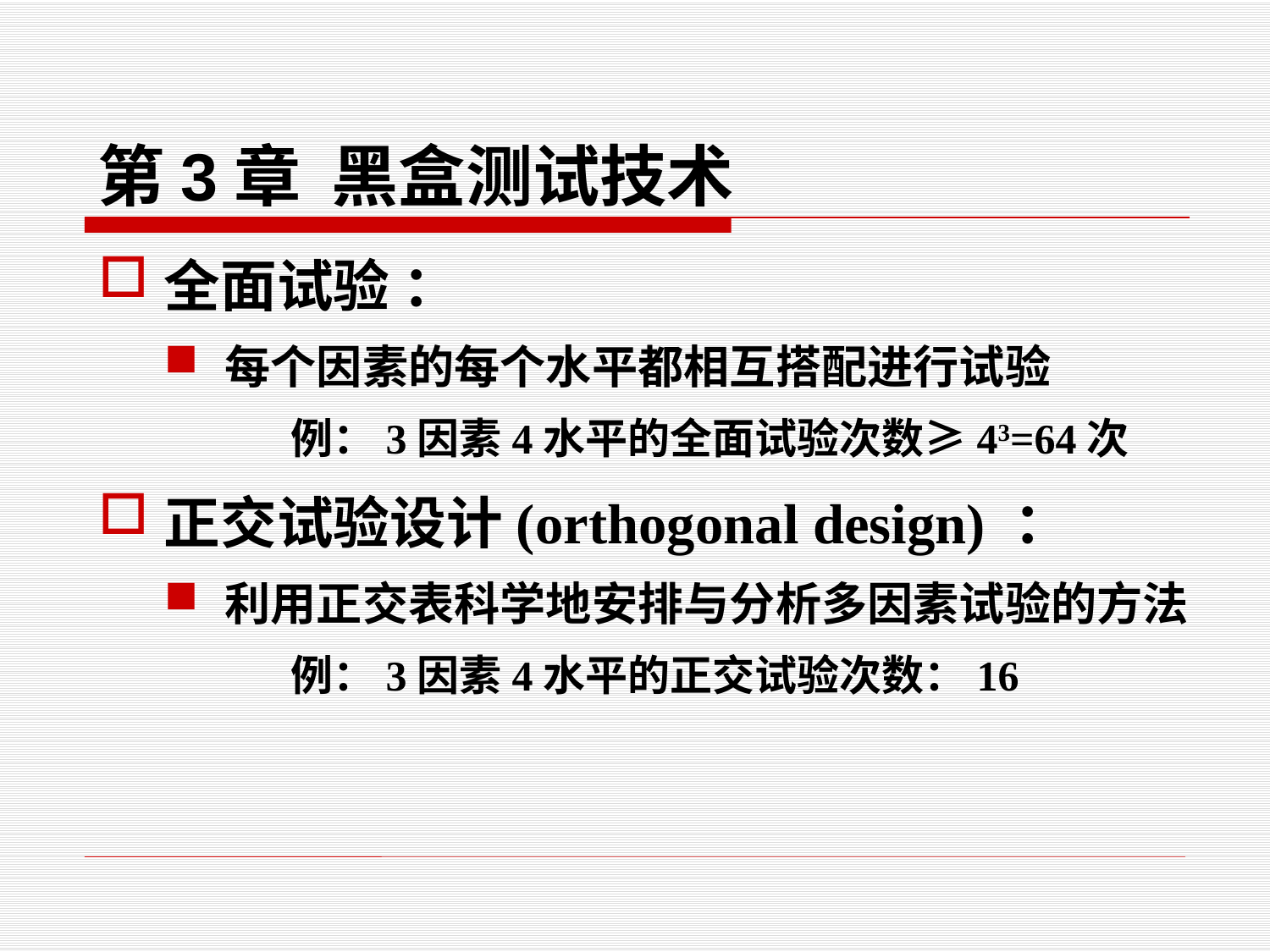

# 第3章  黑盒测试技术
全面试验 ：
每个因素的每个水平都相互搭配进行试验
    		例：3因素4水平的全面试验次数≥43=64次
正交试验设计(orthogonal design) ：
利用正交表科学地安排与分析多因素试验的方法
   	 	例：3因素4水平的正交试验次数：16